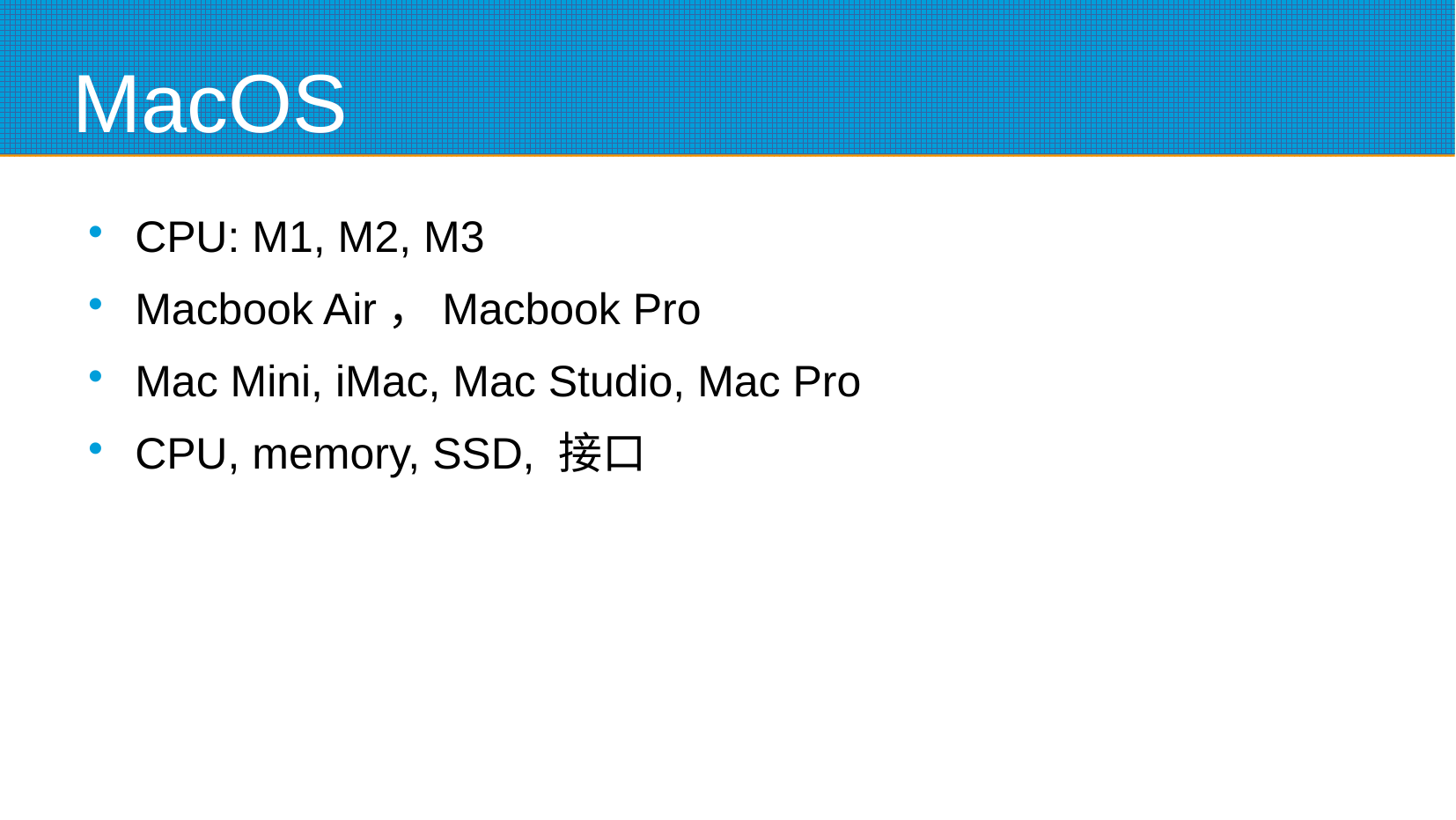

# MacOS
CPU: M1, M2, M3
Macbook Air，Macbook Pro
Mac Mini, iMac, Mac Studio, Mac Pro
CPU, memory, SSD, 接口